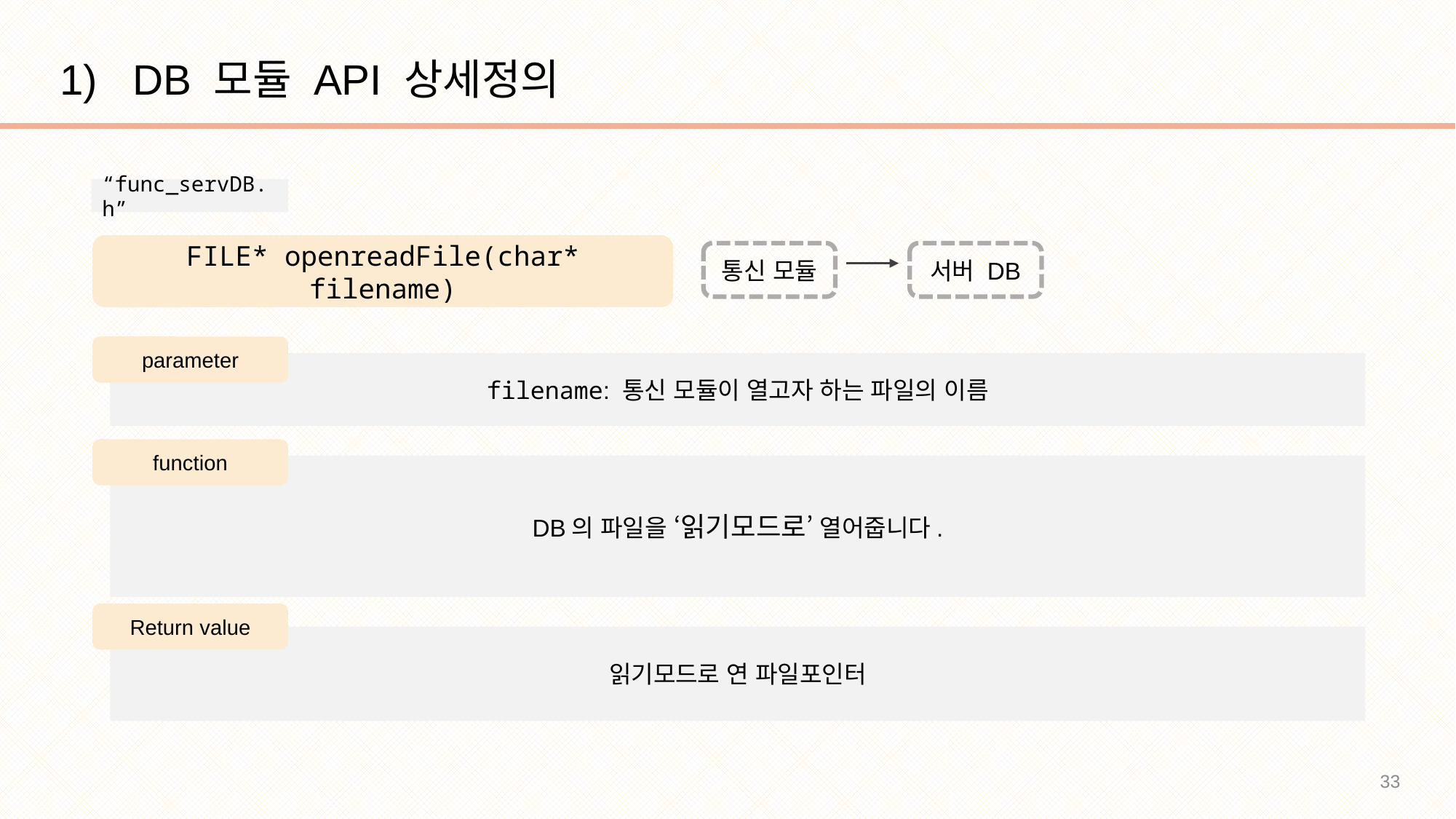

# DB 모듈 API 상세정의
“func_servDB.h”
FILE* openreadFile(char* filename)
통신 모듈
서버 DB
parameter
filename: 통신 모듈이 열고자 하는 파일의 이름
function
DB의 파일을 ‘읽기모드로’ 열어줍니다.
Return value
읽기모드로 연 파일포인터
33